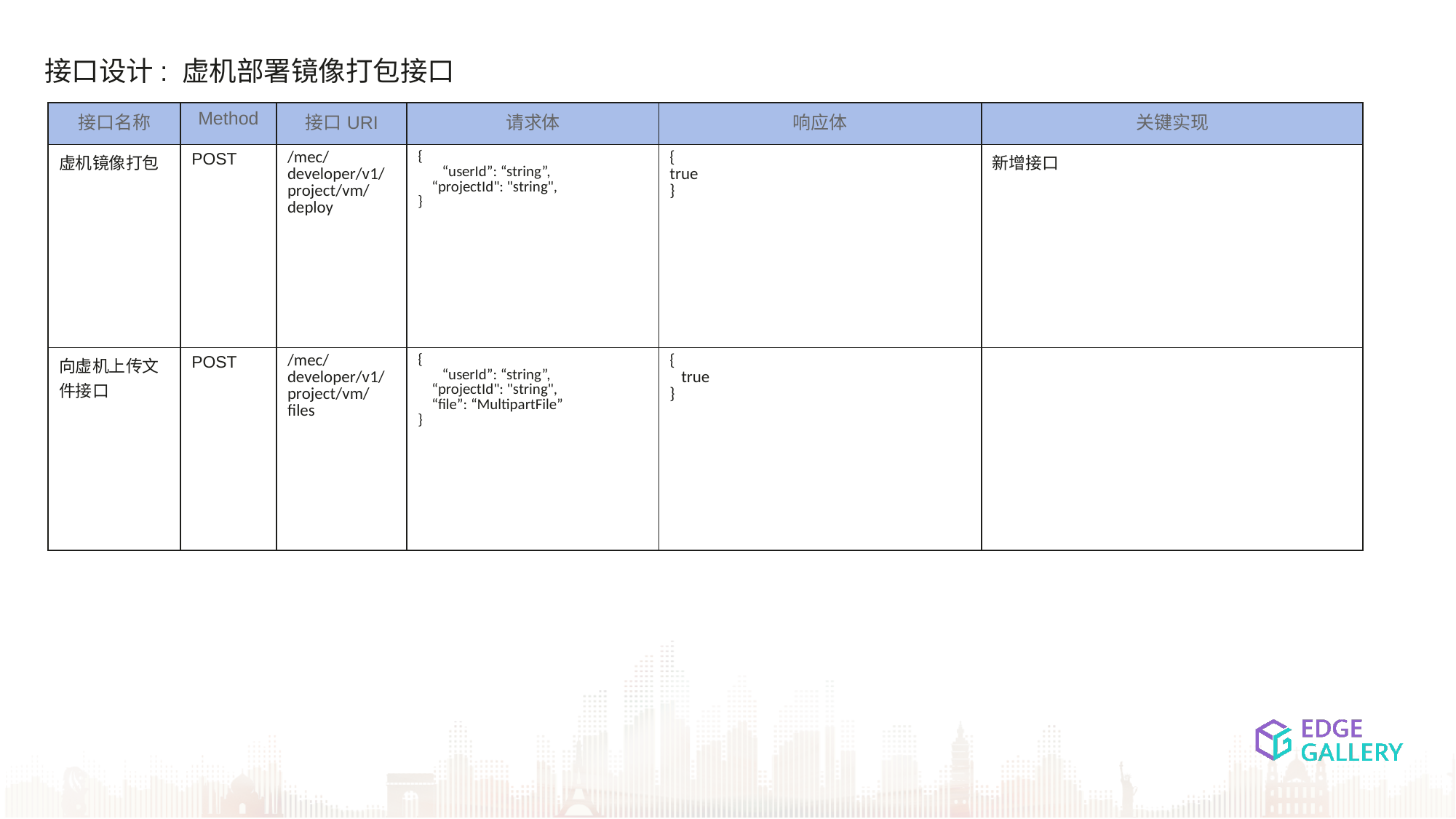

接口设计: 虚机部署镜像打包接口
| 接口名称 | Method | 接口URI | 请求体 | 响应体 | 关键实现 |
| --- | --- | --- | --- | --- | --- |
| 虚机镜像打包 | POST | /mec/developer/v1/project/vm/deploy | { “userId”: “string”, “projectId": "string", } | { true } | 新增接口 |
| 向虚机上传文件接口 | POST | /mec/developer/v1/project/vm/files | { “userId”: “string”, “projectId": "string", “file”: “MultipartFile” } | { true } |  |